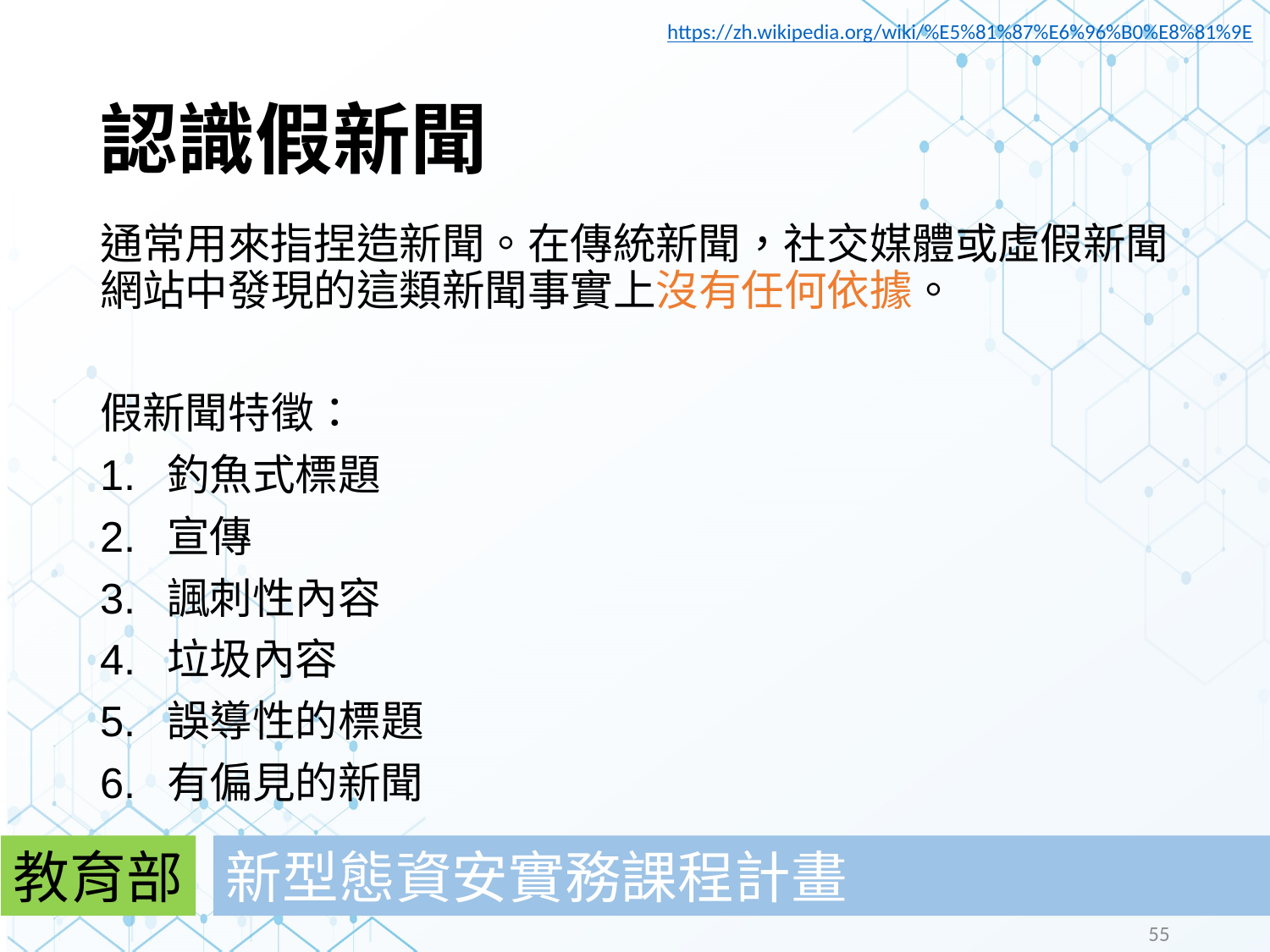

https://zh.wikipedia.org/wiki/%E5%81%87%E6%96%B0%E8%81%9E
# 認識假新聞
通常用來指捏造新聞。在傳統新聞，社交媒體或虛假新聞網站中發現的這類新聞事實上沒有任何依據。

假新聞特徵：
釣魚式標題
宣傳
諷刺性內容
垃圾內容
誤導性的標題
有偏見的新聞
教育部
新型態資安實務課程計畫
55